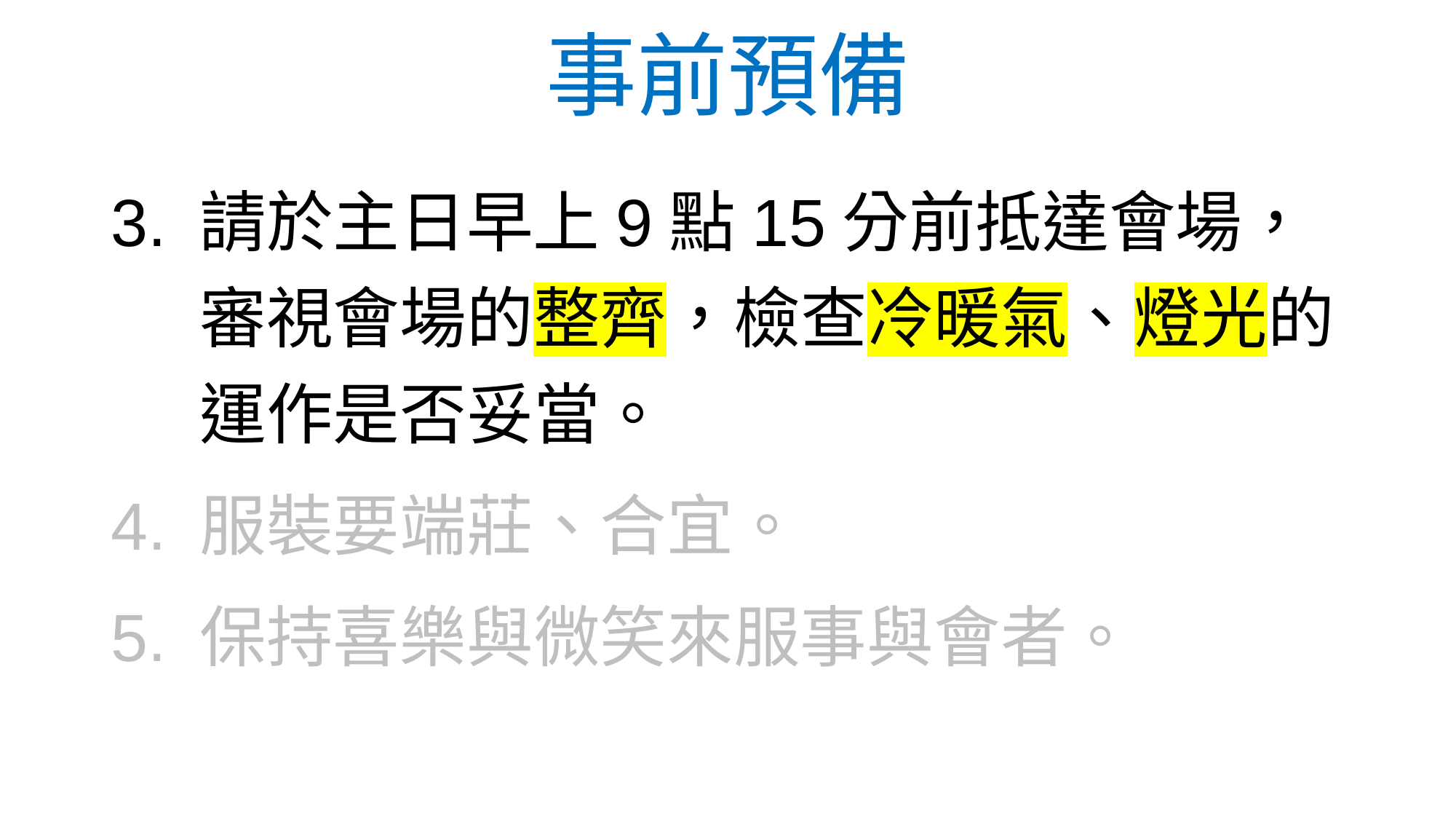

# 事前預備
請於主日早上9點15分前抵達會場，審視會場的整齊，檢查冷暖氣、燈光的運作是否妥當。
服裝要端莊、合宜。
保持喜樂與微笑來服事與會者。